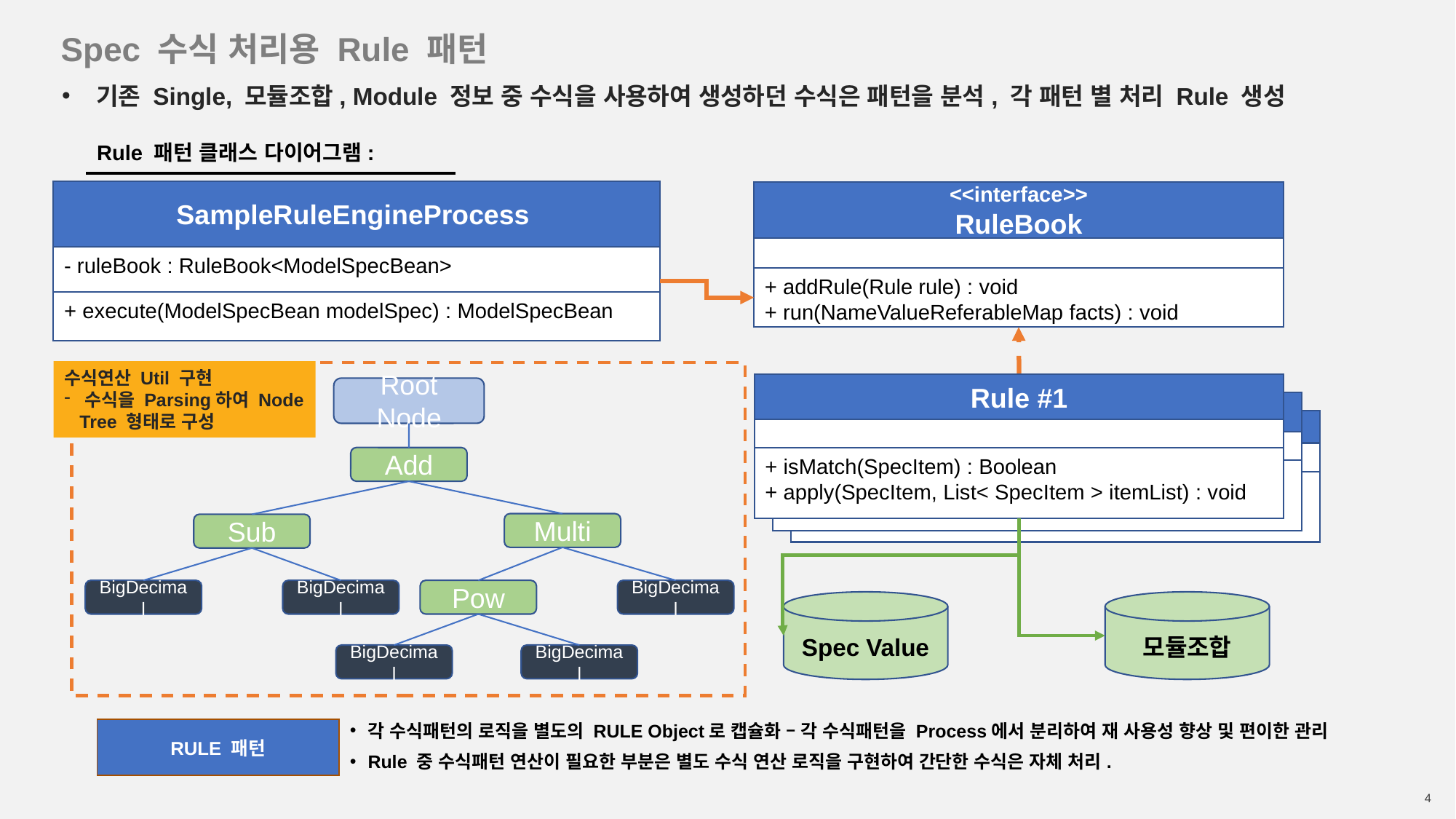

# Spec 수식 처리용 Rule 패턴
기존 Single, 모듈조합, Module 정보 중 수식을 사용하여 생성하던 수식은 패턴을 분석, 각 패턴 별 처리 Rule 생성
Rule 패턴 클래스 다이어그램:
SampleRuleEngineProcess
<<interface>>
RuleBook

- ruleBook : RuleBook<ModelSpecBean>
+ addRule(Rule rule) : void
+ run(NameValueReferableMap facts) : void
+ execute(ModelSpecBean modelSpec) : ModelSpecBean

수식연산 Util 구현
수식을 Parsing하여 Node
   Tree 형태로 구성

Rule #1
Root Node
Rule #2
Rule #3

Add
+ isMatch(SpecItem) : Boolean
+ apply(SpecItem, List< SpecItem > itemList) : void
+ isMatch(SpecItem) : Boolean
+ apply(SpecItem, List< SpecItem > itemList) : void
+ isMatch(SpecItem) : Boolean
+ apply(SpecItem, List< SpecItem > itemList) : void
Multi
Sub
BigDecimal
BigDecimal
Pow
BigDecimal

Spec Value
모듈조합
BigDecimal
BigDecimal
각 수식패턴의 로직을 별도의 RULE Object로 캡슐화 – 각 수식패턴을 Process에서 분리하여 재 사용성 향상 및 편이한 관리
Rule 중 수식패턴 연산이 필요한 부분은 별도 수식 연산 로직을 구현하여 간단한 수식은 자체 처리.
RULE 패턴